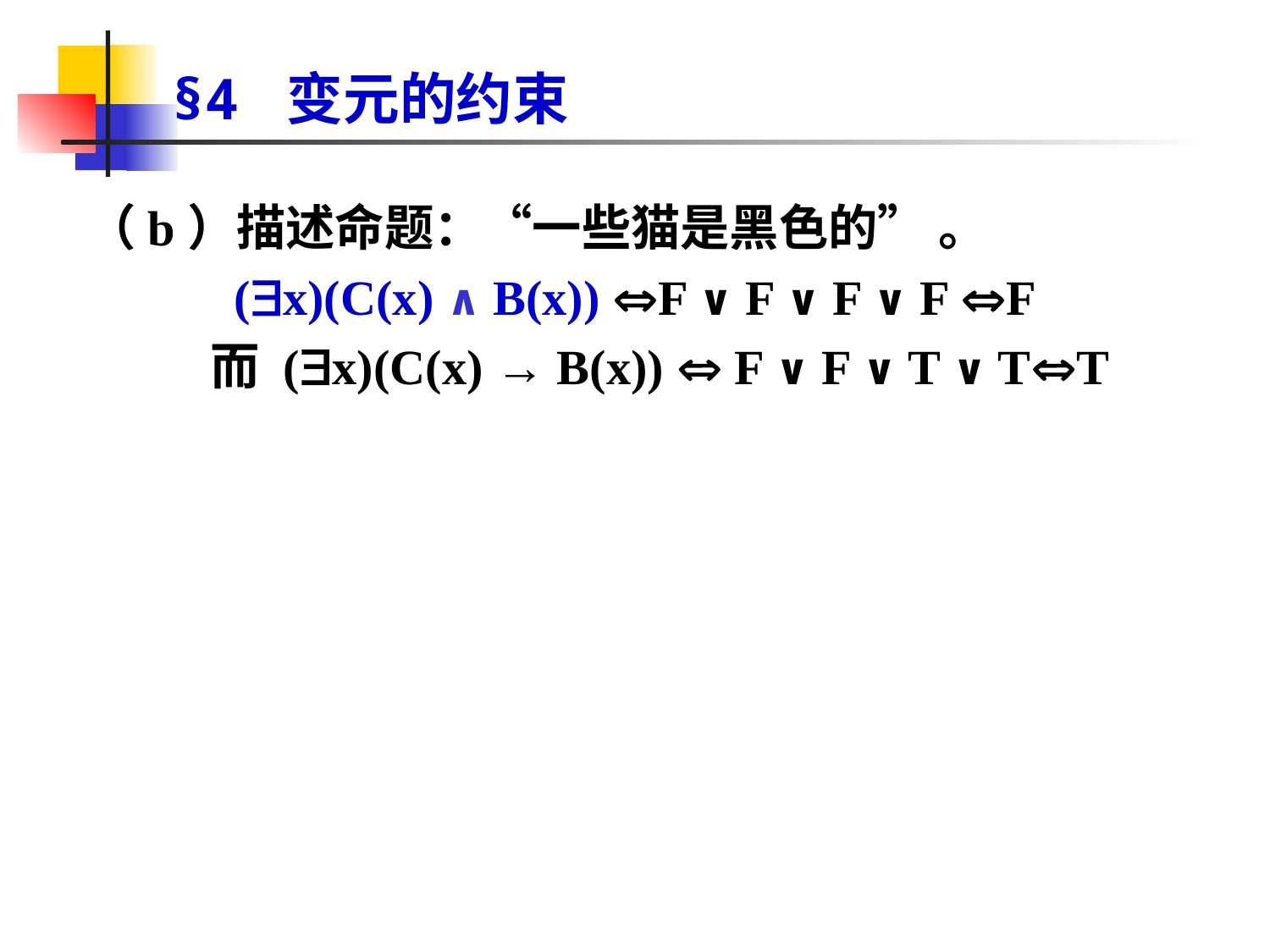

# §4 变元的约束
（b）描述命题：“一些猫是黑色的” 。
            (∃x)(C(x) ∧ B(x)) ⇔F ∨ F ∨ F ∨ F ⇔F
          而 (∃x)(C(x) → B(x)) ⇔ F ∨ F ∨ T ∨ T⇔T

50